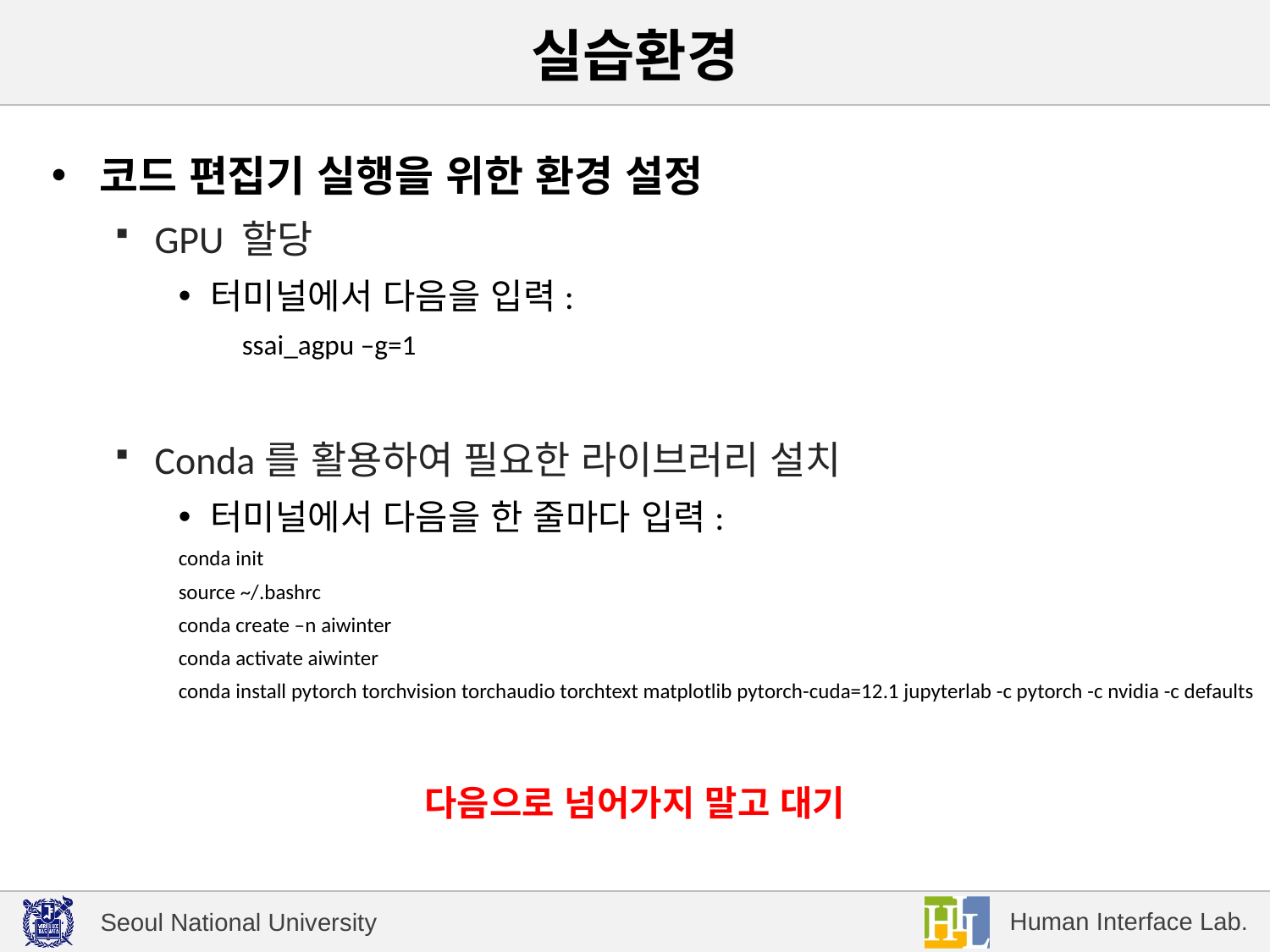

# 실습환경
코드 편집기 실행을 위한 환경 설정
GPU 할당
터미널에서 다음을 입력:
ssai_agpu –g=1

Conda를 활용하여 필요한 라이브러리 설치
터미널에서 다음을 한 줄마다 입력:
conda init
source ~/.bashrc
conda create –n aiwinter
conda activate aiwinter
conda install pytorch torchvision torchaudio torchtext matplotlib pytorch-cuda=12.1 jupyterlab -c pytorch -c nvidia -c defaults
다음으로 넘어가지 말고 대기